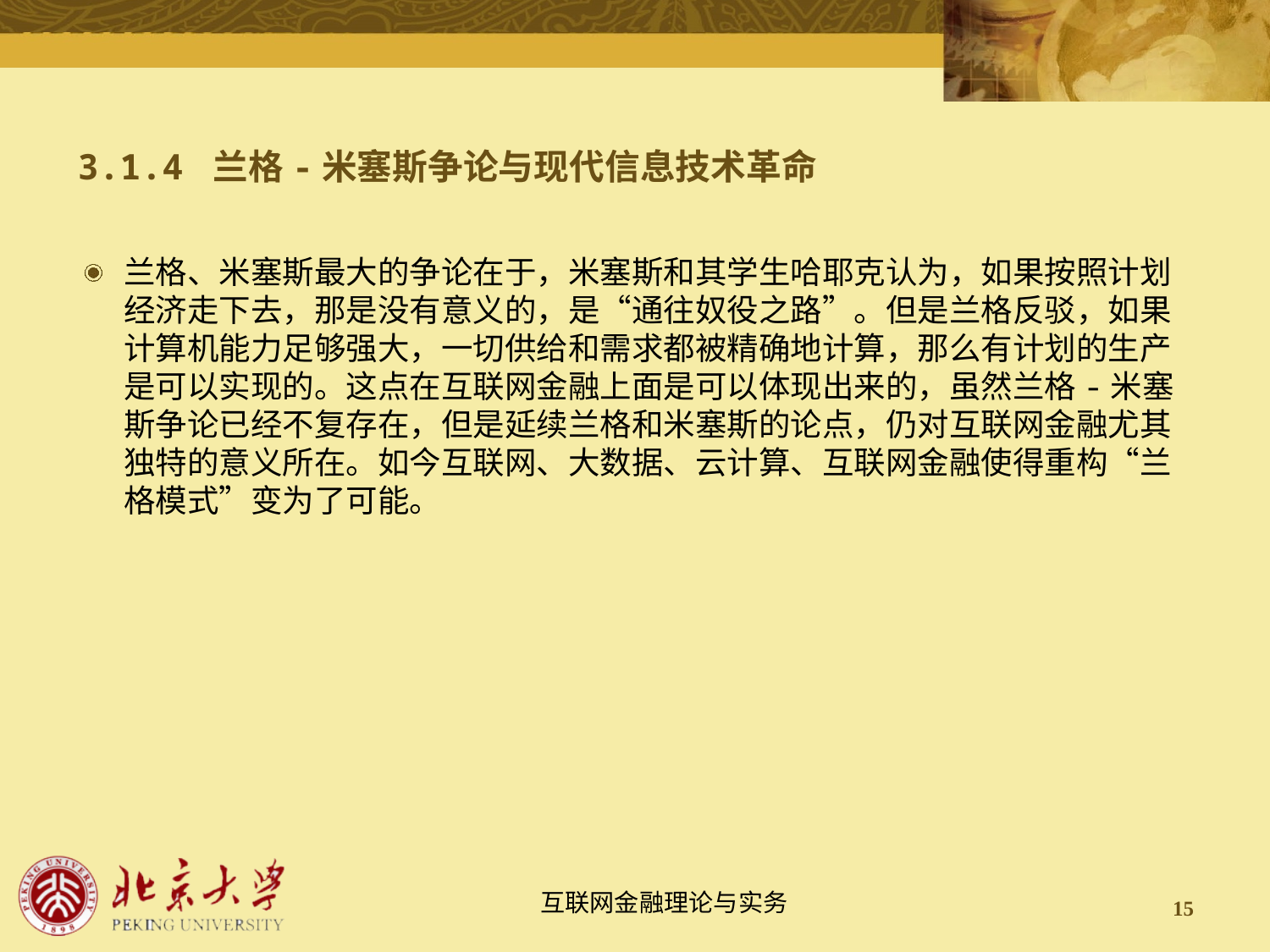

# 3.1.4 兰格-米塞斯争论与现代信息技术革命
兰格、米塞斯最大的争论在于，米塞斯和其学生哈耶克认为，如果按照计划经济走下去，那是没有意义的，是“通往奴役之路”。但是兰格反驳，如果计算机能力足够强大，一切供给和需求都被精确地计算，那么有计划的生产是可以实现的。这点在互联网金融上面是可以体现出来的，虽然兰格-米塞斯争论已经不复存在，但是延续兰格和米塞斯的论点，仍对互联网金融尤其独特的意义所在。如今互联网、大数据、云计算、互联网金融使得重构“兰格模式”变为了可能。

15